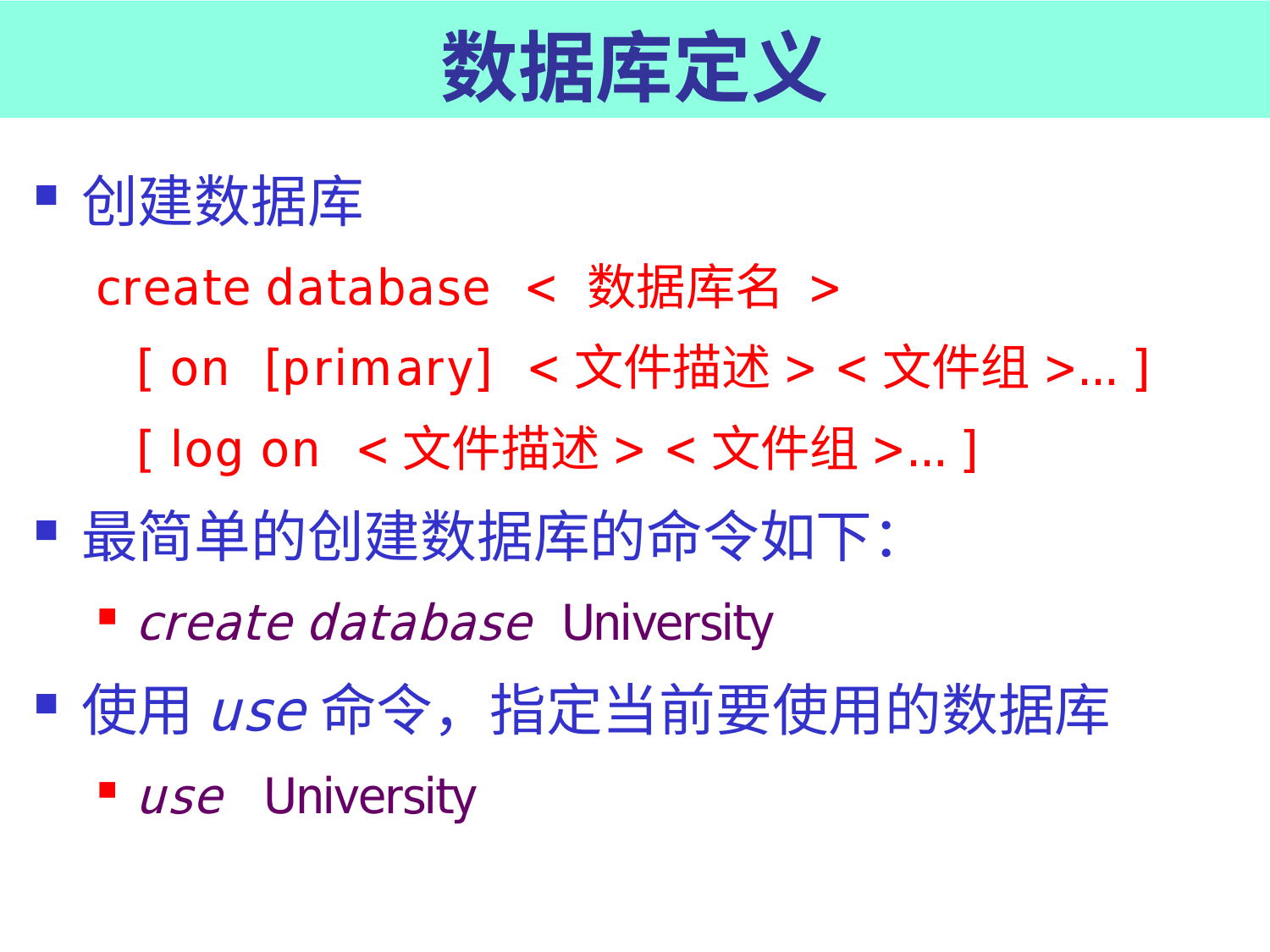

# 数据库定义
创建数据库
create database  < 数据库名 >
	[ on  [primary]  <文件描述> <文件组>… ]
	[ log on  <文件描述> <文件组>… ]
最简单的创建数据库的命令如下：
create database  University
使用use命令，指定当前要使用的数据库
use 	University